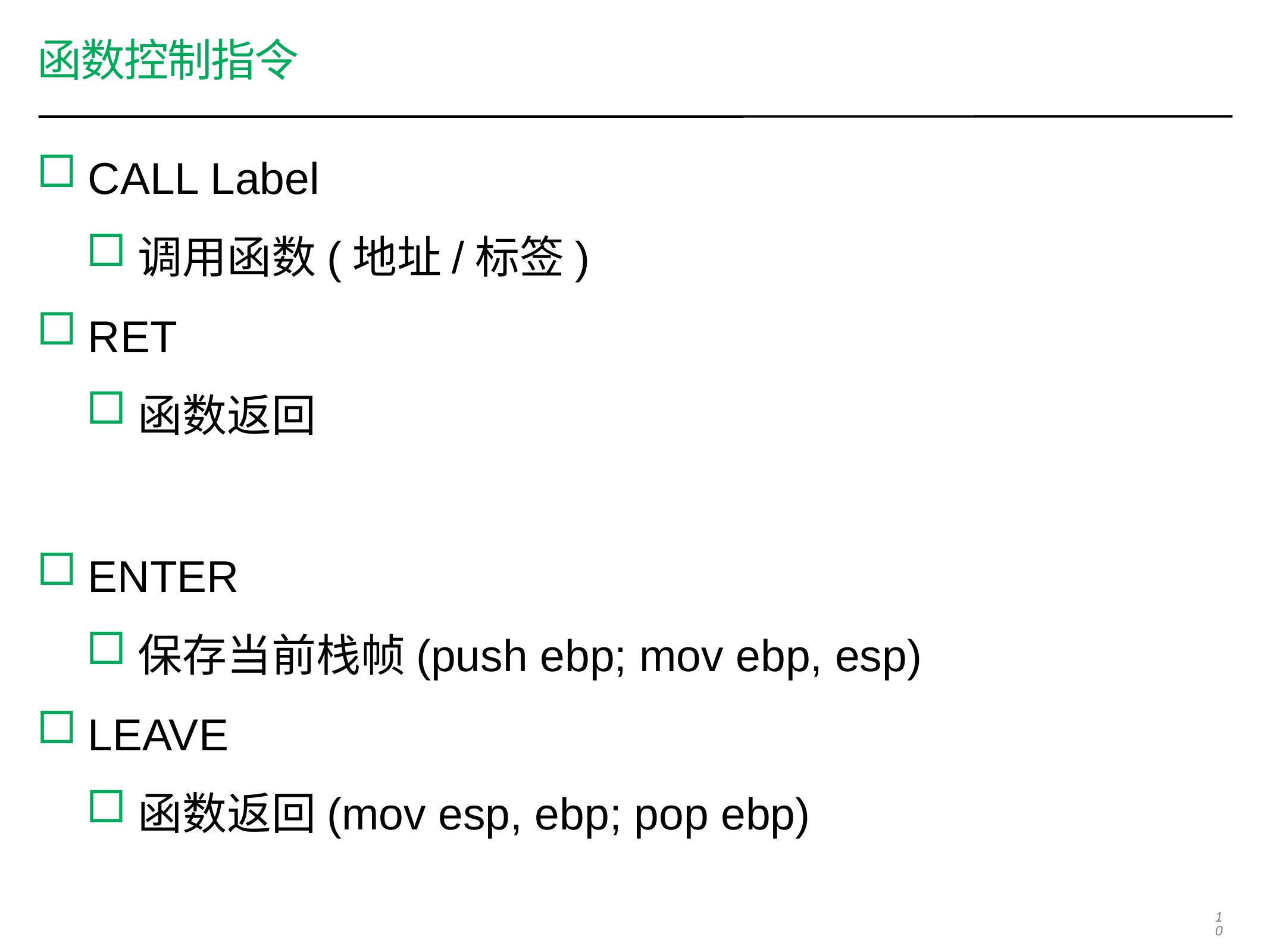

# 函数控制指令
CALL Label
调用函数(地址/标签)
RET
函数返回

ENTER
保存当前栈帧(push ebp; mov ebp, esp)
LEAVE
函数返回(mov esp, ebp; pop ebp)

10